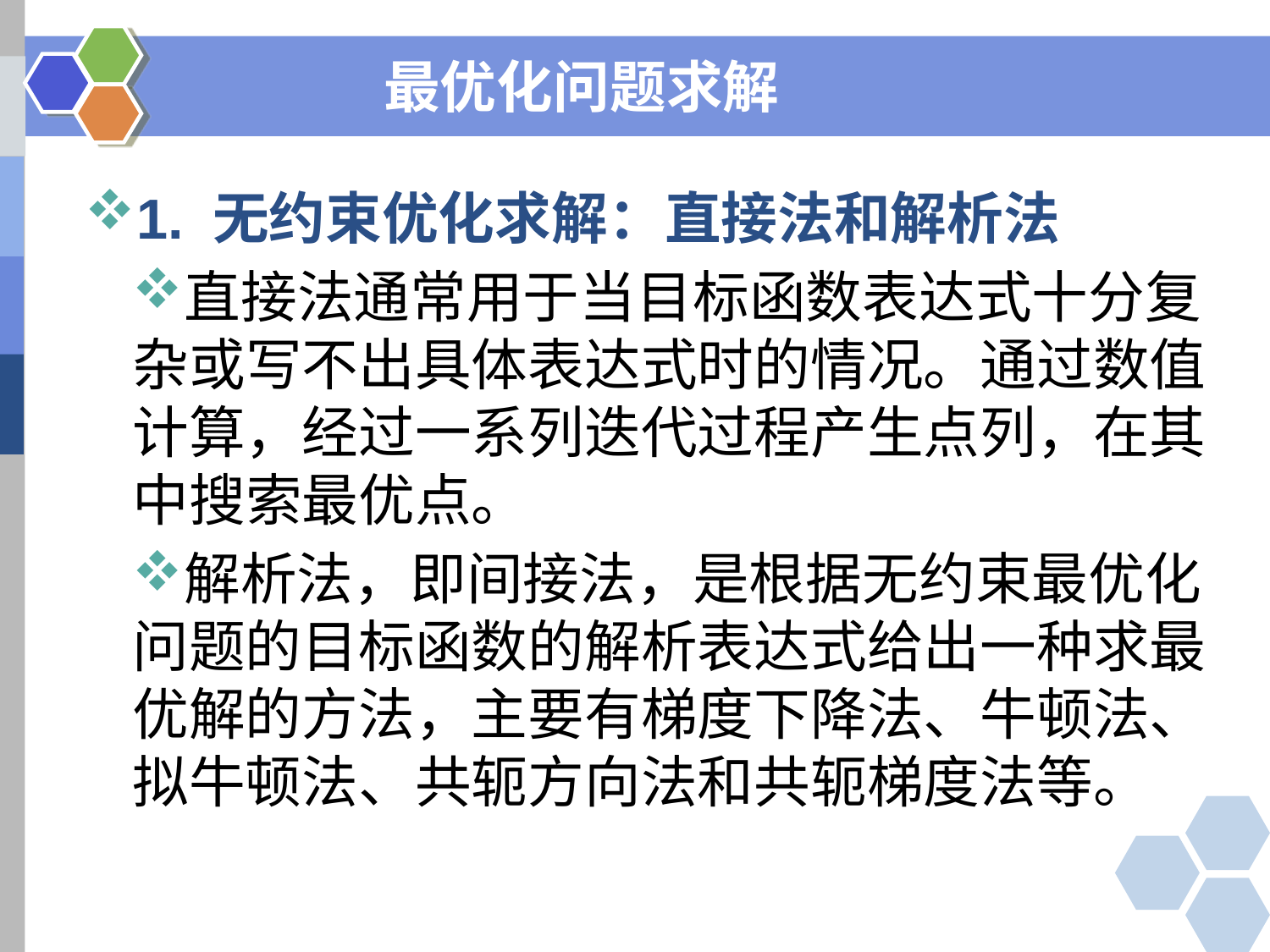

# 最优化问题求解
1. 无约束优化求解：直接法和解析法
直接法通常用于当目标函数表达式十分复杂或写不出具体表达式时的情况。通过数值计算，经过一系列迭代过程产生点列，在其中搜索最优点。
解析法，即间接法，是根据无约束最优化问题的目标函数的解析表达式给出一种求最优解的方法，主要有梯度下降法、牛顿法、拟牛顿法、共轭方向法和共轭梯度法等。